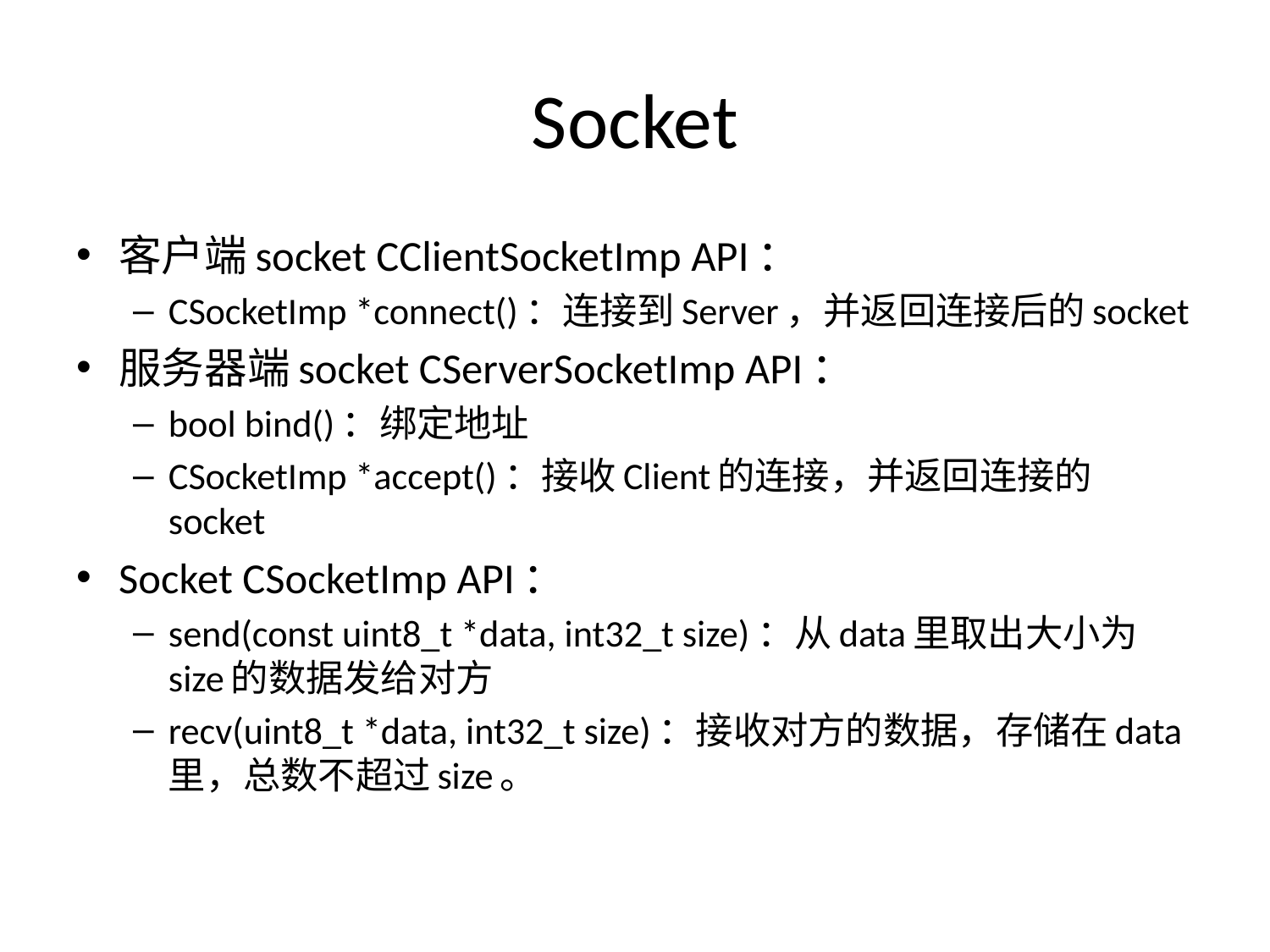

# Socket
客户端socket CClientSocketImp API：
CSocketImp *connect()：连接到Server，并返回连接后的socket
服务器端socket CServerSocketImp API：
bool bind()：绑定地址
CSocketImp *accept()：接收Client的连接，并返回连接的socket
Socket CSocketImp API：
send(const uint8_t *data, int32_t size)：从data里取出大小为size的数据发给对方
recv(uint8_t *data, int32_t size)：接收对方的数据，存储在data里，总数不超过size。